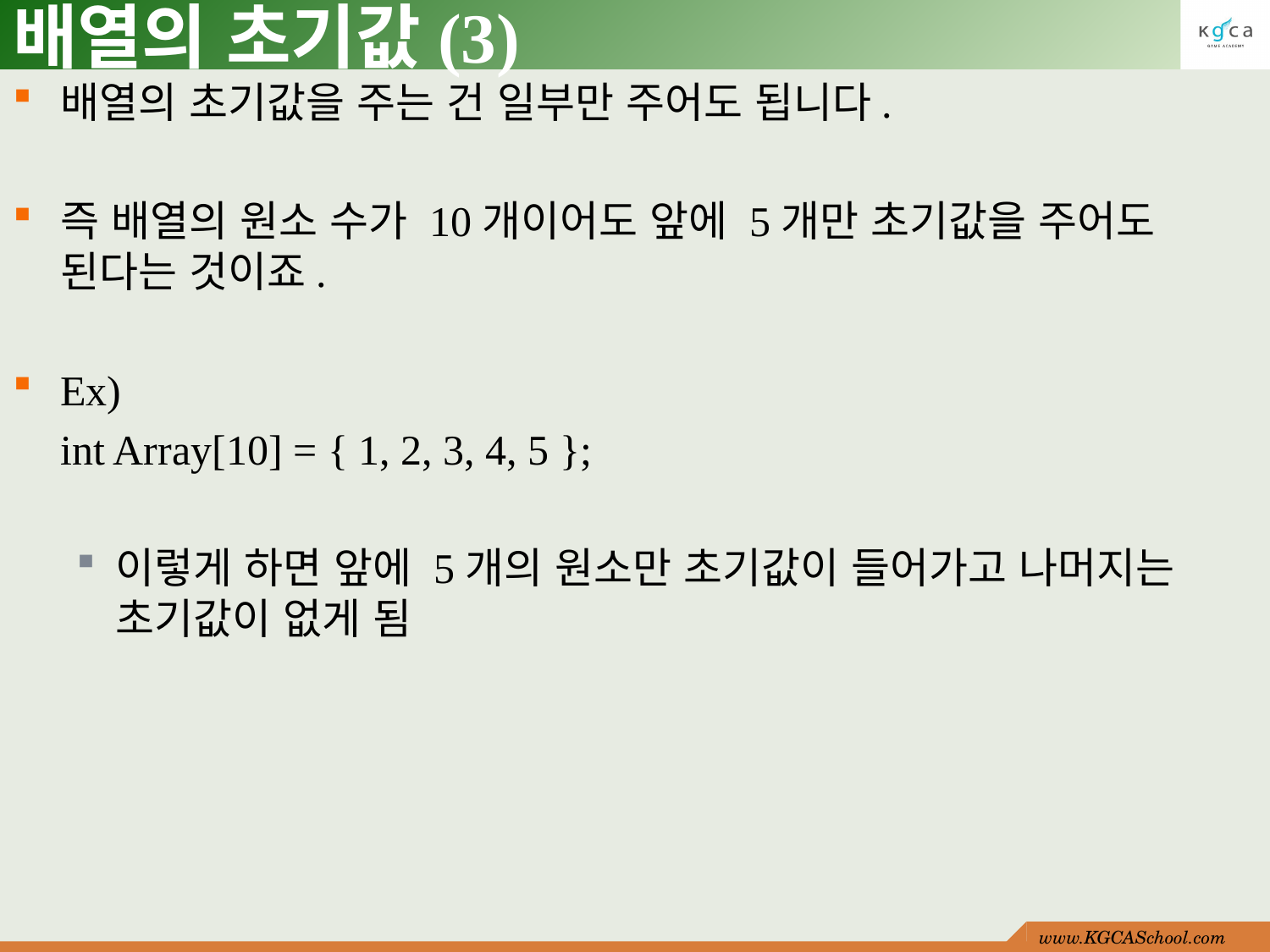

# 배열의 초기값(3)
배열의 초기값을 주는 건 일부만 주어도 됩니다.

즉 배열의 원소 수가 10개이어도 앞에 5개만 초기값을 주어도 된다는 것이죠.

Ex)
	int Array[10] = { 1, 2, 3, 4, 5 };

이렇게 하면 앞에 5개의 원소만 초기값이 들어가고 나머지는 초기값이 없게 됨